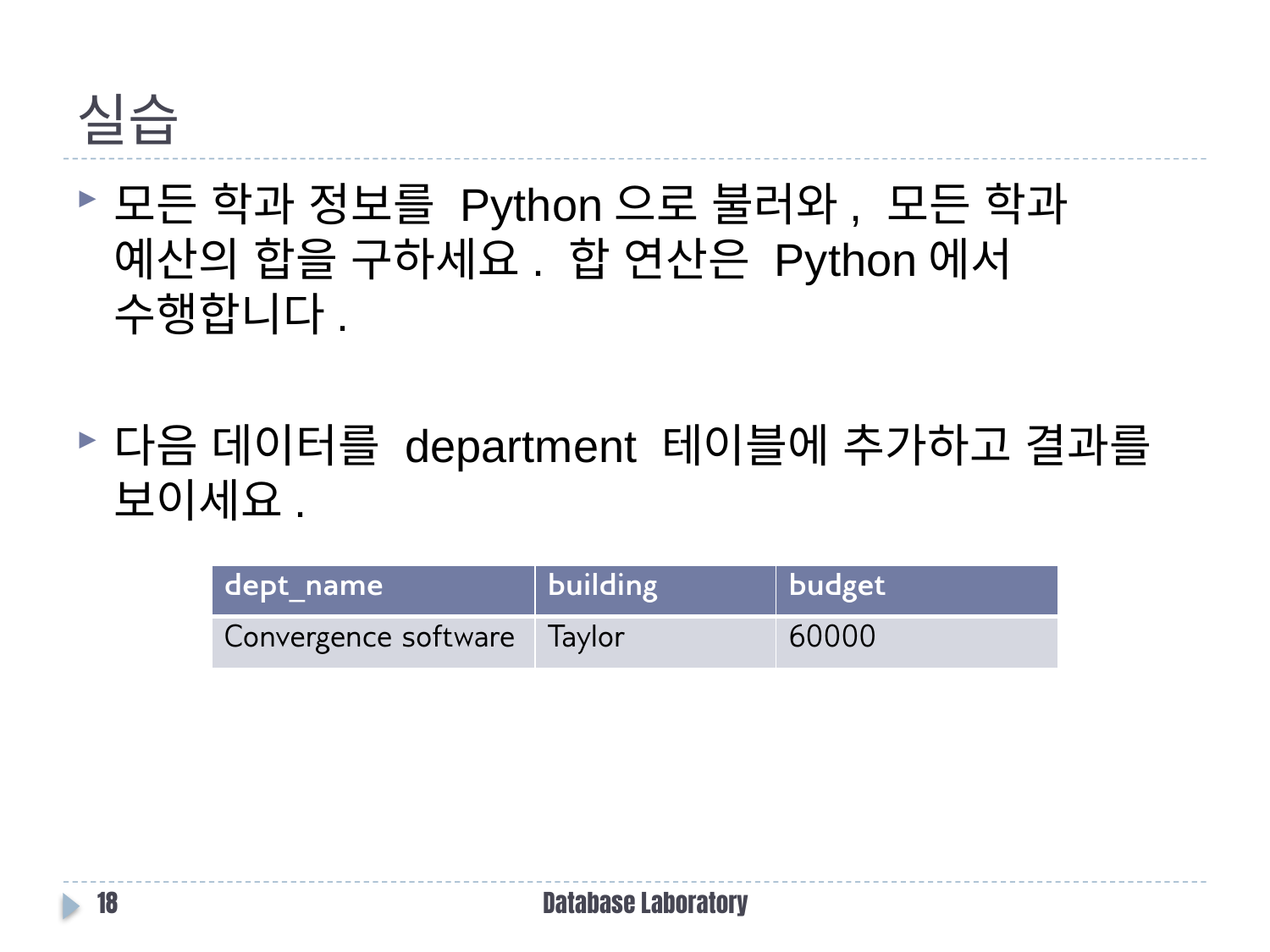

# 실습
모든 학과 정보를 Python으로 불러와, 모든 학과 예산의 합을 구하세요. 합 연산은 Python에서 수행합니다.

다음 데이터를 department 테이블에 추가하고 결과를 보이세요.

| dept\_name | building | budget |
| --- | --- | --- |
| Convergence software | Taylor | 60000 |
18
Database Laboratory